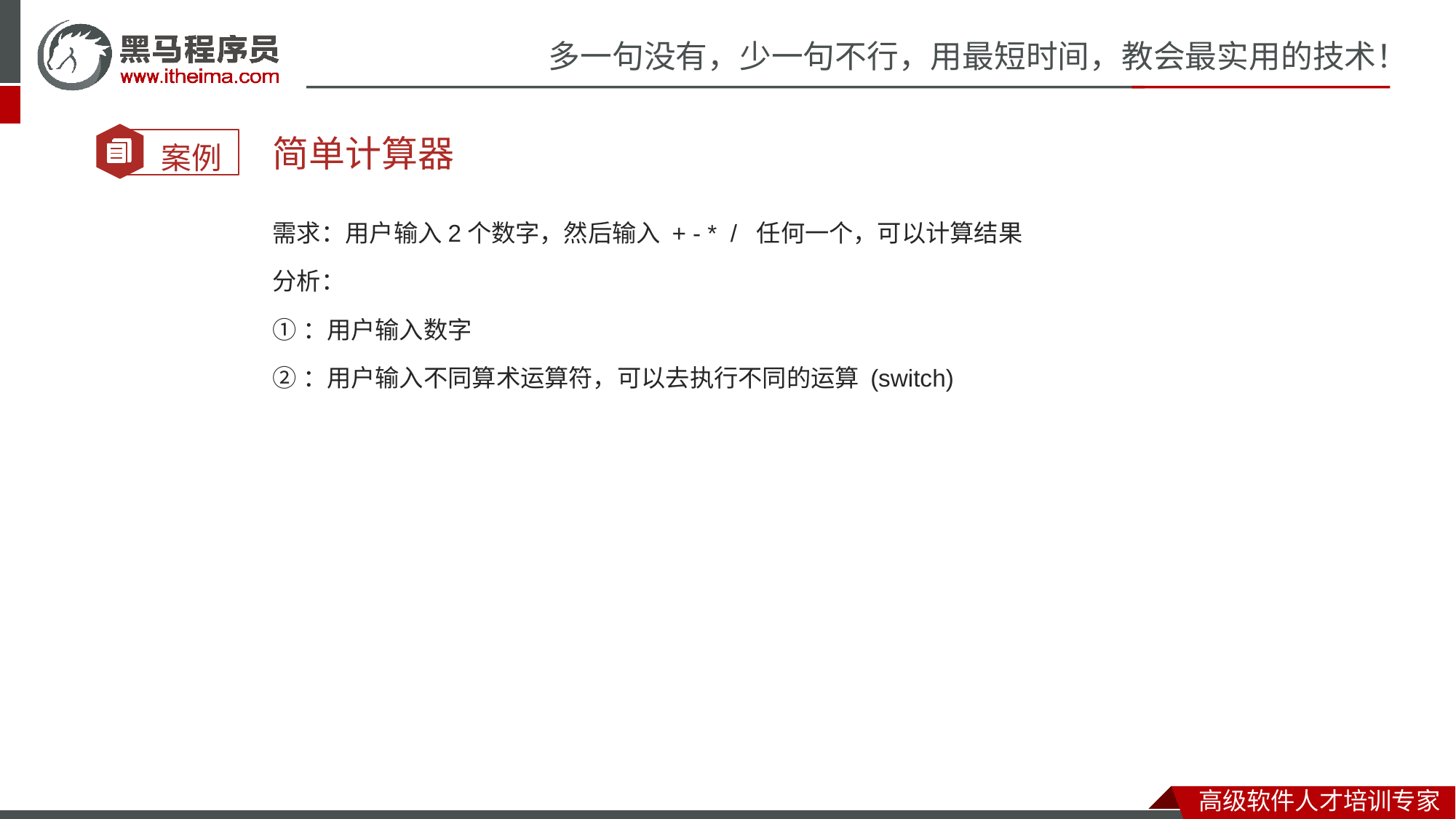

简单计算器
需求：用户输入2个数字，然后输入 + - *  /  任何一个，可以计算结果
分析：
①：用户输入数字
②：用户输入不同算术运算符，可以去执行不同的运算 (switch)